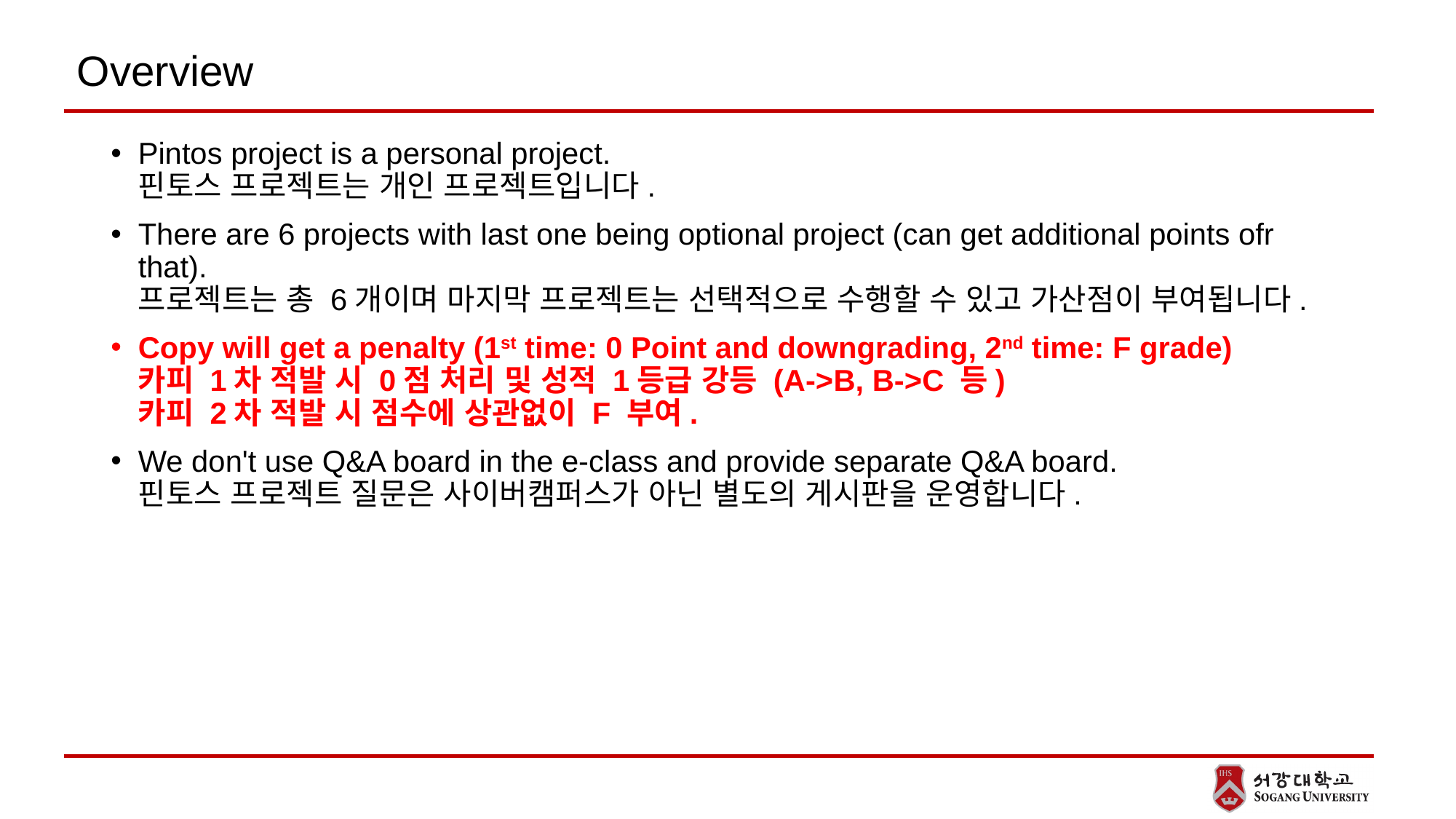

# Overview
Pintos project is a personal project.
핀토스 프로젝트는 개인 프로젝트입니다.
There are 6 projects with last one being optional project (can get additional points ofr that).
프로젝트는 총 6개이며 마지막 프로젝트는 선택적으로 수행할 수 있고 가산점이 부여됩니다.
Copy will get a penalty (1st time: 0 Point and downgrading, 2nd time: F grade)
카피 1차 적발 시 0점 처리 및 성적 1등급 강등 (A->B, B->C 등)
카피 2차 적발 시 점수에 상관없이 F 부여.
We don't use Q&A board in the e-class and provide separate Q&A board.
핀토스 프로젝트 질문은 사이버캠퍼스가 아닌 별도의 게시판을 운영합니다.